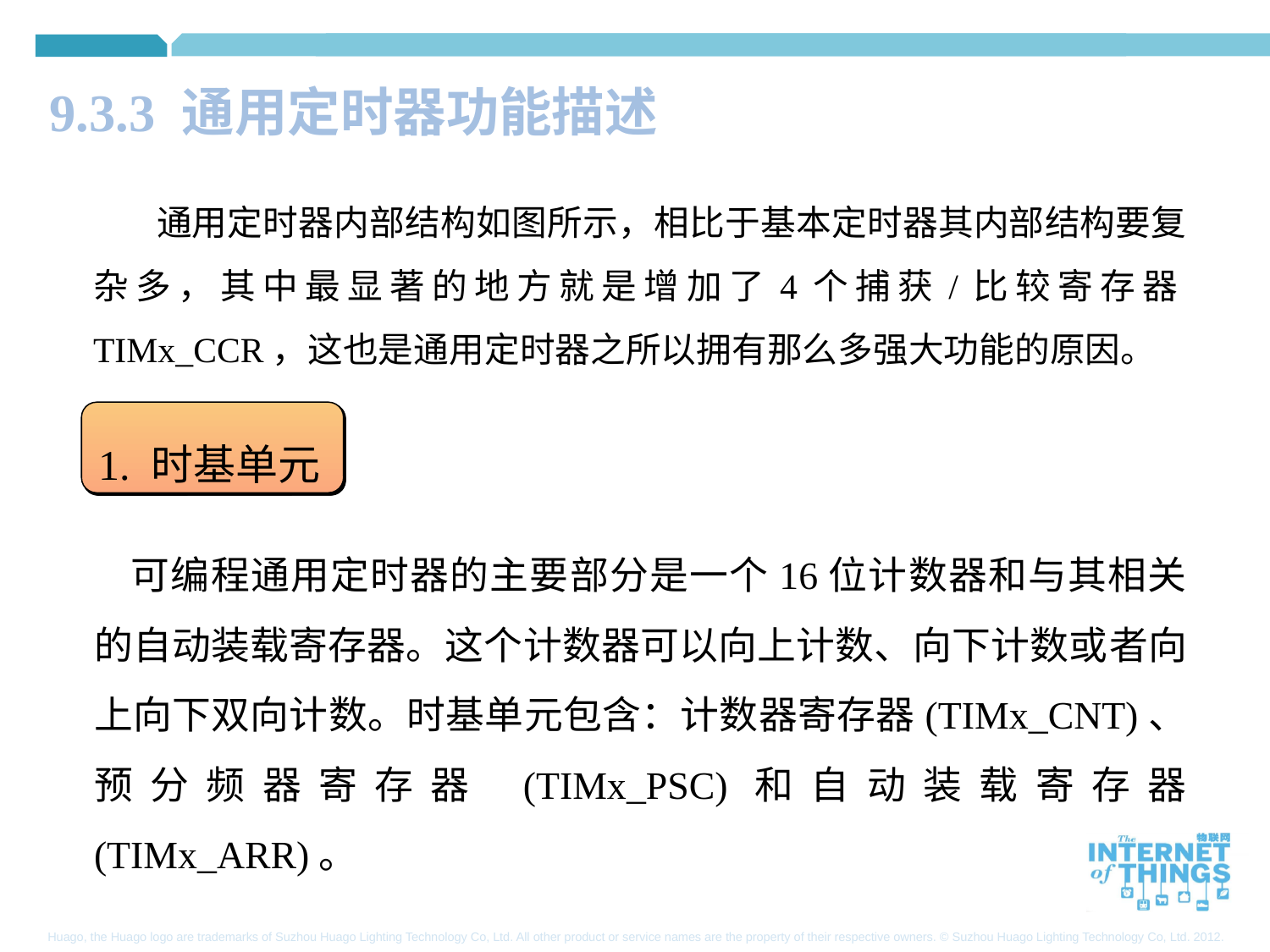

9.3.3 通用定时器功能描述
通用定时器内部结构如图所示，相比于基本定时器其内部结构要复杂多，其中最显著的地方就是增加了4个捕获/比较寄存器TIMx_CCR，这也是通用定时器之所以拥有那么多强大功能的原因。
1. 时基单元
可编程通用定时器的主要部分是一个16位计数器和与其相关的自动装载寄存器。这个计数器可以向上计数、向下计数或者向上向下双向计数。时基单元包含：计数器寄存器(TIMx_CNT)、预分频器寄存器 (TIMx_PSC)和自动装载寄存器 (TIMx_ARR)。